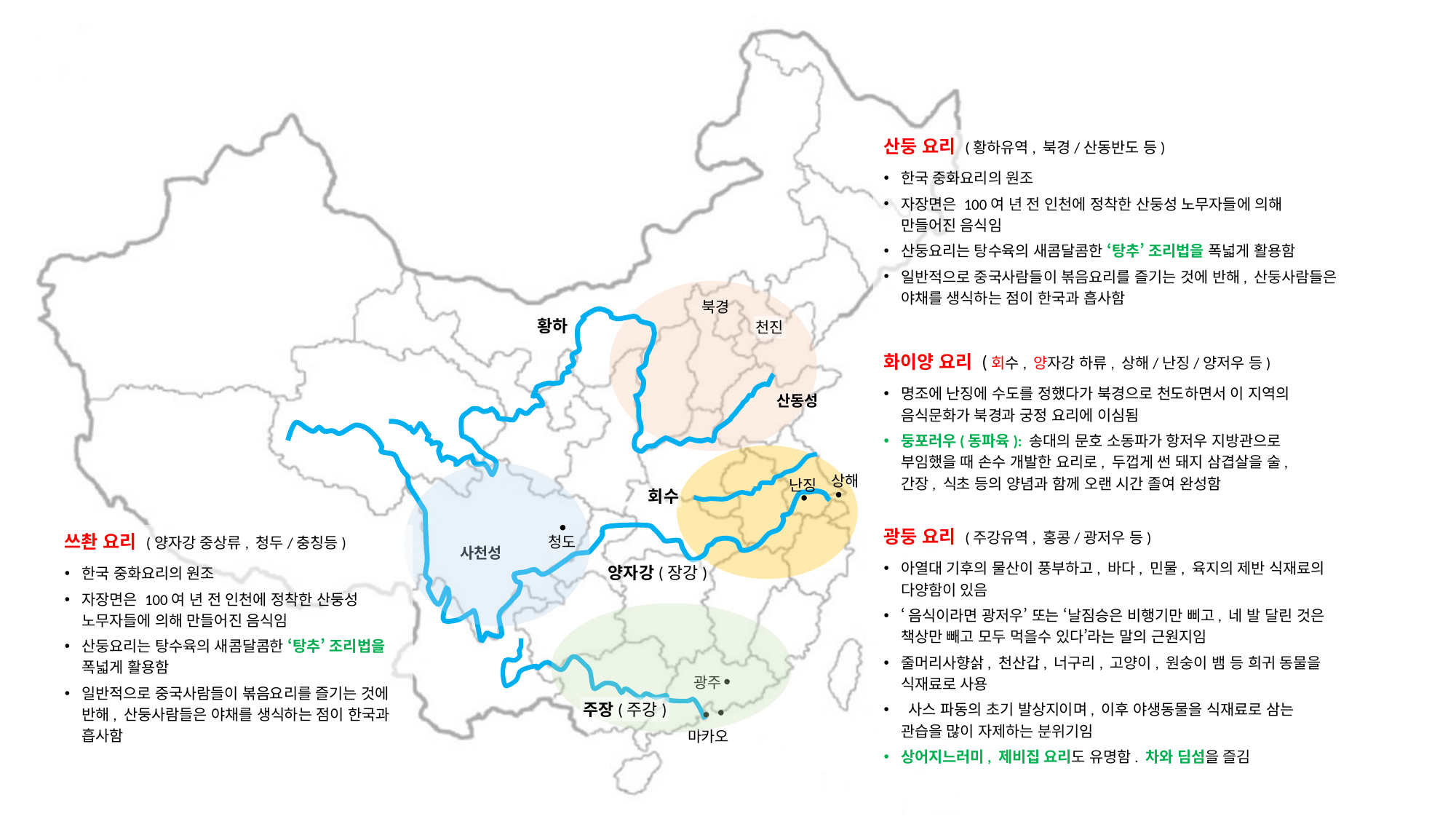

산둥 요리 (황하유역, 북경/산동반도 등)
한국 중화요리의 원조
자장면은 100여 년 전 인천에 정착한 산둥성 노무자들에 의해 만들어진 음식임
산둥요리는 탕수육의 새콤달콤한 ‘탕추’ 조리법을 폭넓게 활용함
일반적으로 중국사람들이 볶음요리를 즐기는 것에 반해, 산둥사람들은 야채를 생식하는 점이 한국과 흡사함

북경

황하
천진
화이양 요리 (회수, 양자강 하류, 상해/난징/양저우 등)
명조에 난징에 수도를 정했다가 북경으로 천도하면서 이 지역의 음식문화가 북경과 궁정 요리에 이심됨
둥포러우(동파육): 송대의 문호 소동파가 항저우 지방관으로 부임했을 때 손수 개발한 요리로, 두껍게 썬 돼지 삼겹살을 술, 간장, 식초 등의 양념과 함께 오랜 시간 졸여 완성함
산동성

상해
난징
회수

광둥 요리 (주강유역, 홍콩/광저우 등)
아열대 기후의 물산이 풍부하고, 바다, 민물, 육지의 제반 식재료의 다양함이 있음
‘음식이라면 광저우’ 또는 ‘날짐승은 비행기만 삐고, 네 발 달린 것은 책상만 빼고 모두 먹을수 있다’라는 말의 근원지임
줄머리사향삵, 천산갑, 너구리, 고양이, 원숭이 뱀 등 희귀 동물을 식재료로 사용
 사스 파동의 초기 발상지이며, 이후 야생동물을 식재료로 삼는 관습을 많이 자제하는 분위기임
상어지느러미, 제비집 요리도 유명함. 차와 딤섬을 즐김
쓰촨 요리 (양자강 중상류, 청두/충칭등)
한국 중화요리의 원조
자장면은 100여 년 전 인천에 정착한 산둥성 노무자들에 의해 만들어진 음식임
산둥요리는 탕수육의 새콤달콤한 ‘탕추’ 조리법을 폭넓게 활용함
일반적으로 중국사람들이 볶음요리를 즐기는 것에 반해, 산둥사람들은 야채를 생식하는 점이 한국과 흡사함

청도
사천성
양자강(장강)

광주

주장(주강)

마카오